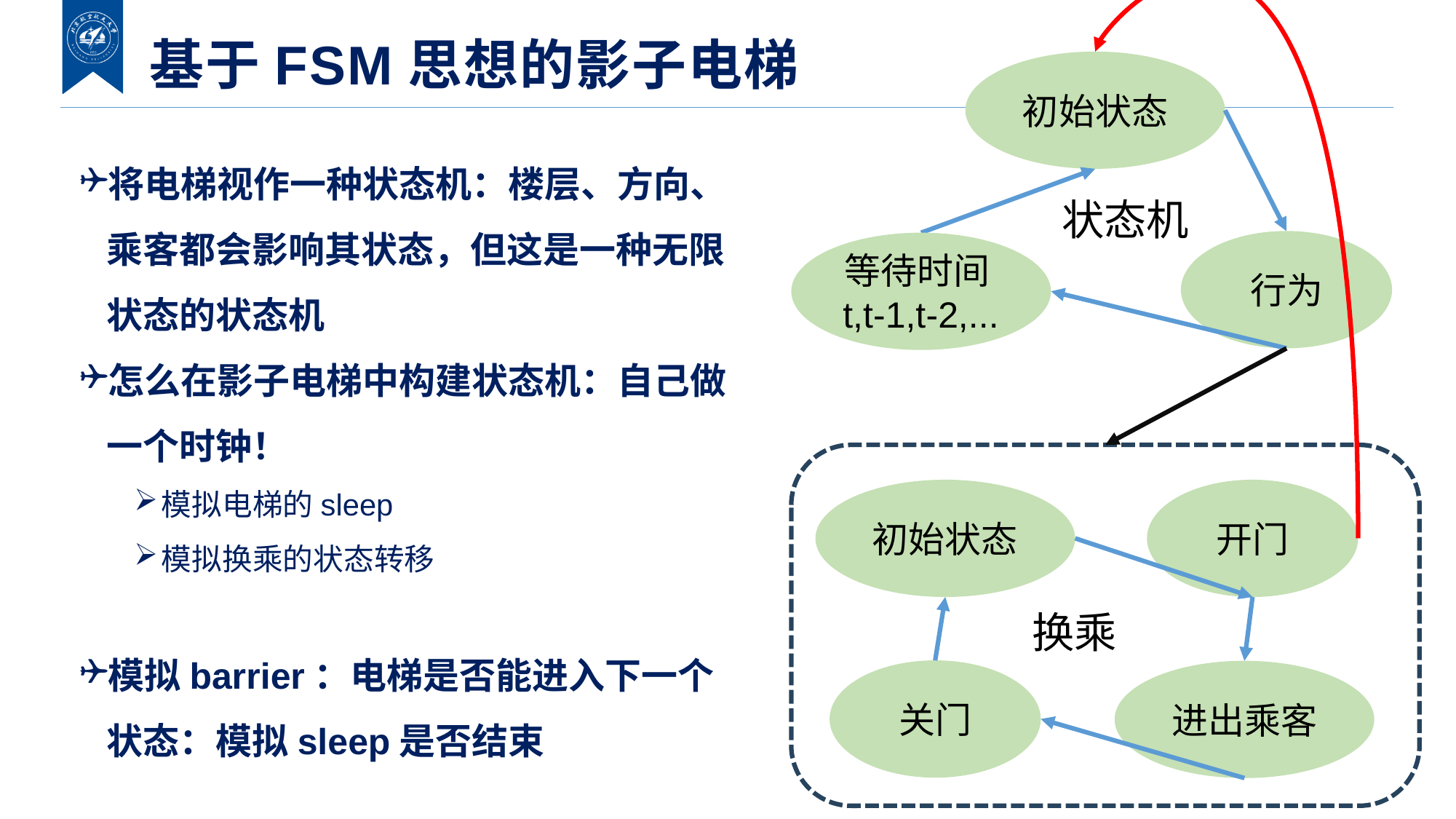

基于FSM思想的影子电梯
初始状态
将电梯视作一种状态机：楼层、方向、乘客都会影响其状态，但这是一种无限状态的状态机
怎么在影子电梯中构建状态机：自己做一个时钟！
模拟电梯的sleep
模拟换乘的状态转移

模拟barrier：电梯是否能进入下一个状态：模拟sleep是否结束
状态机
行为
等待时间t,t-1,t-2,...

开门
初始状态
换乘
关门
进出乘客